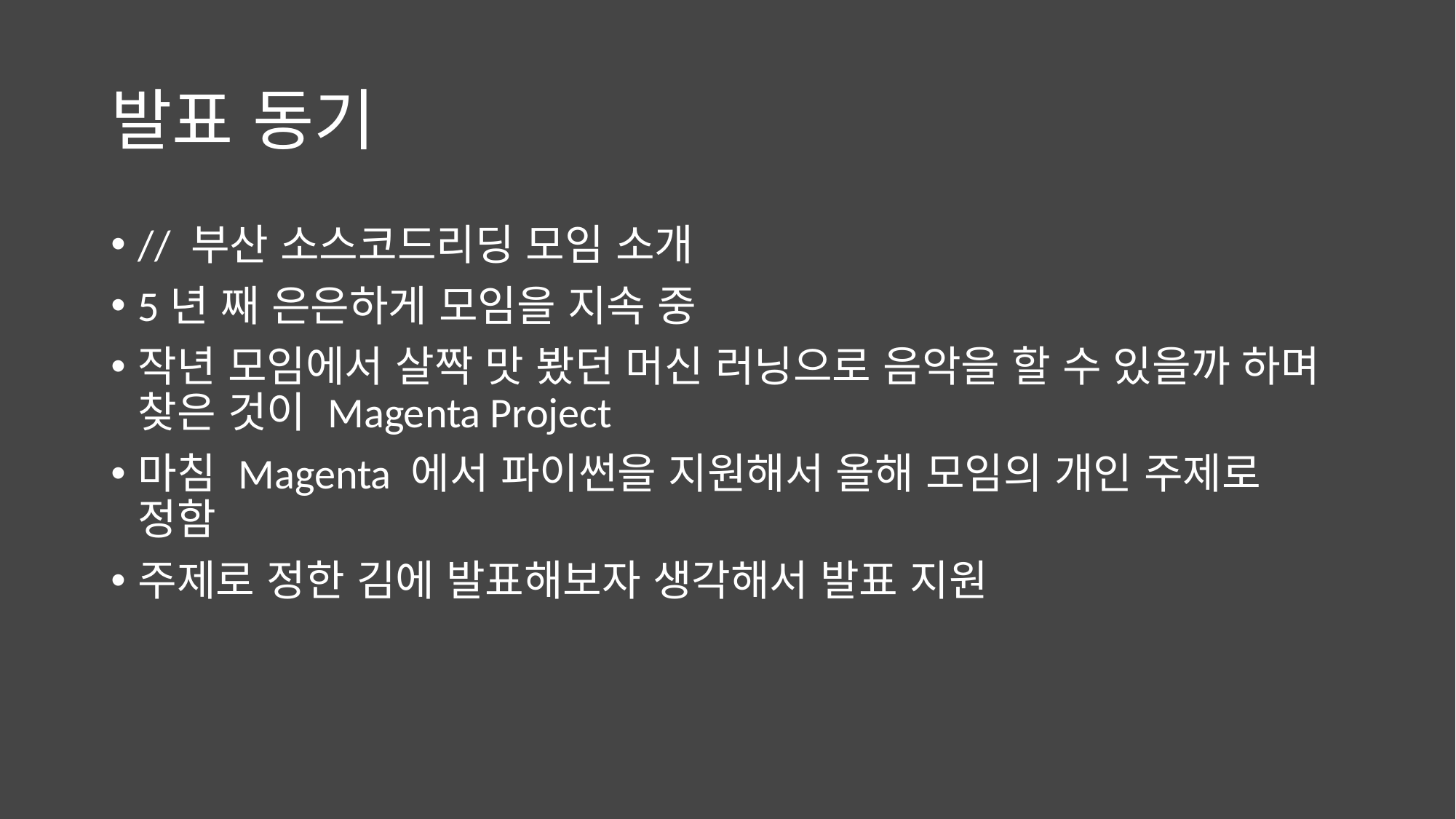

# 발표 동기
// 부산 소스코드리딩 모임 소개
5년 째 은은하게 모임을 지속 중
작년 모임에서 살짝 맛 봤던 머신 러닝으로 음악을 할 수 있을까 하며 찾은 것이 Magenta Project
마침 Magenta 에서 파이썬을 지원해서 올해 모임의 개인 주제로 정함
주제로 정한 김에 발표해보자 생각해서 발표 지원